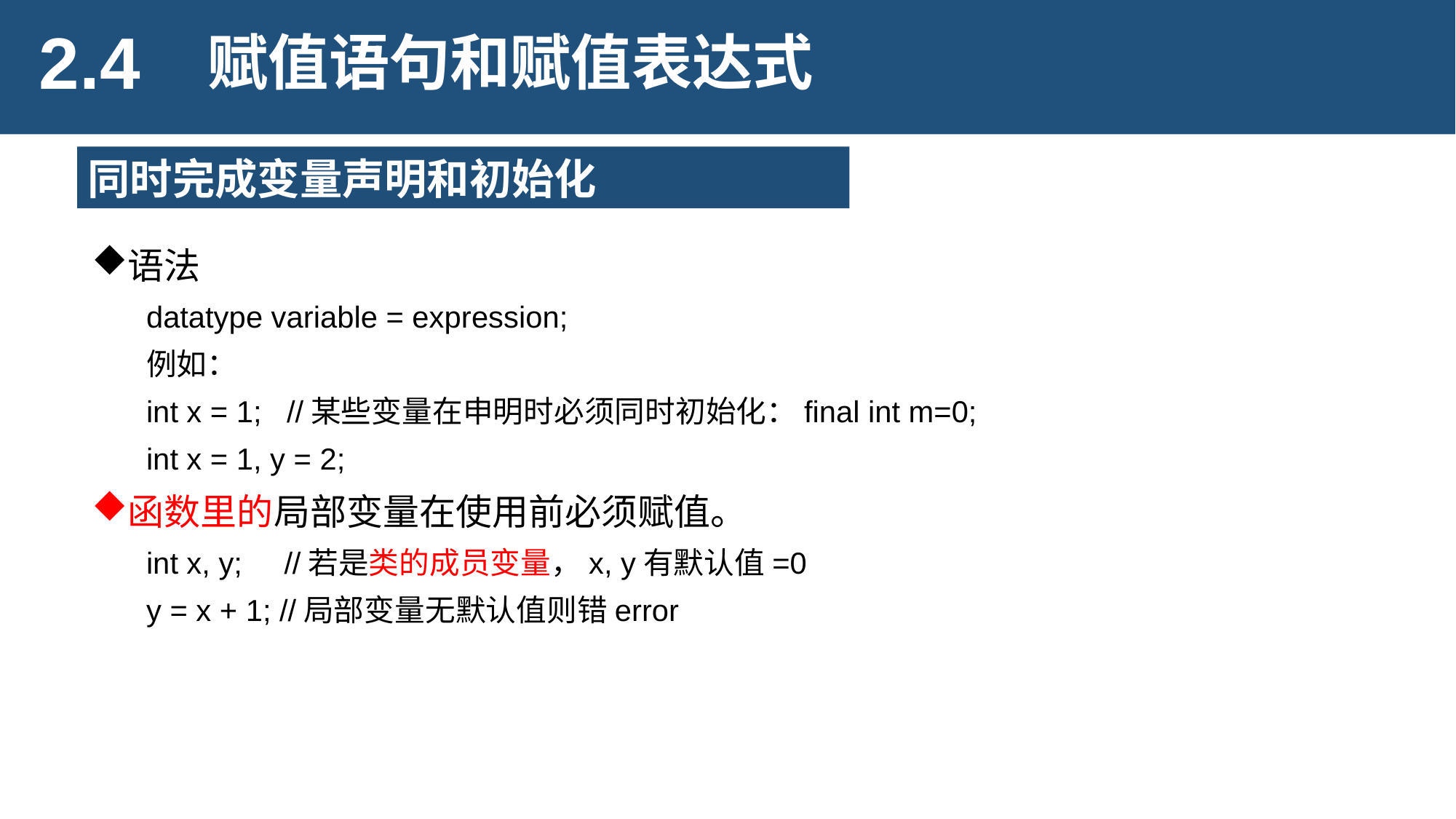

2.4
赋值语句和赋值表达式
同时完成变量声明和初始化
语法
datatype variable = expression;
例如：
int x = 1;   //某些变量在申明时必须同时初始化：final int m=0;
int x = 1, y = 2;
函数里的局部变量在使用前必须赋值。
int x, y;     //若是类的成员变量，x, y有默认值=0
y = x + 1; //局部变量无默认值则错error